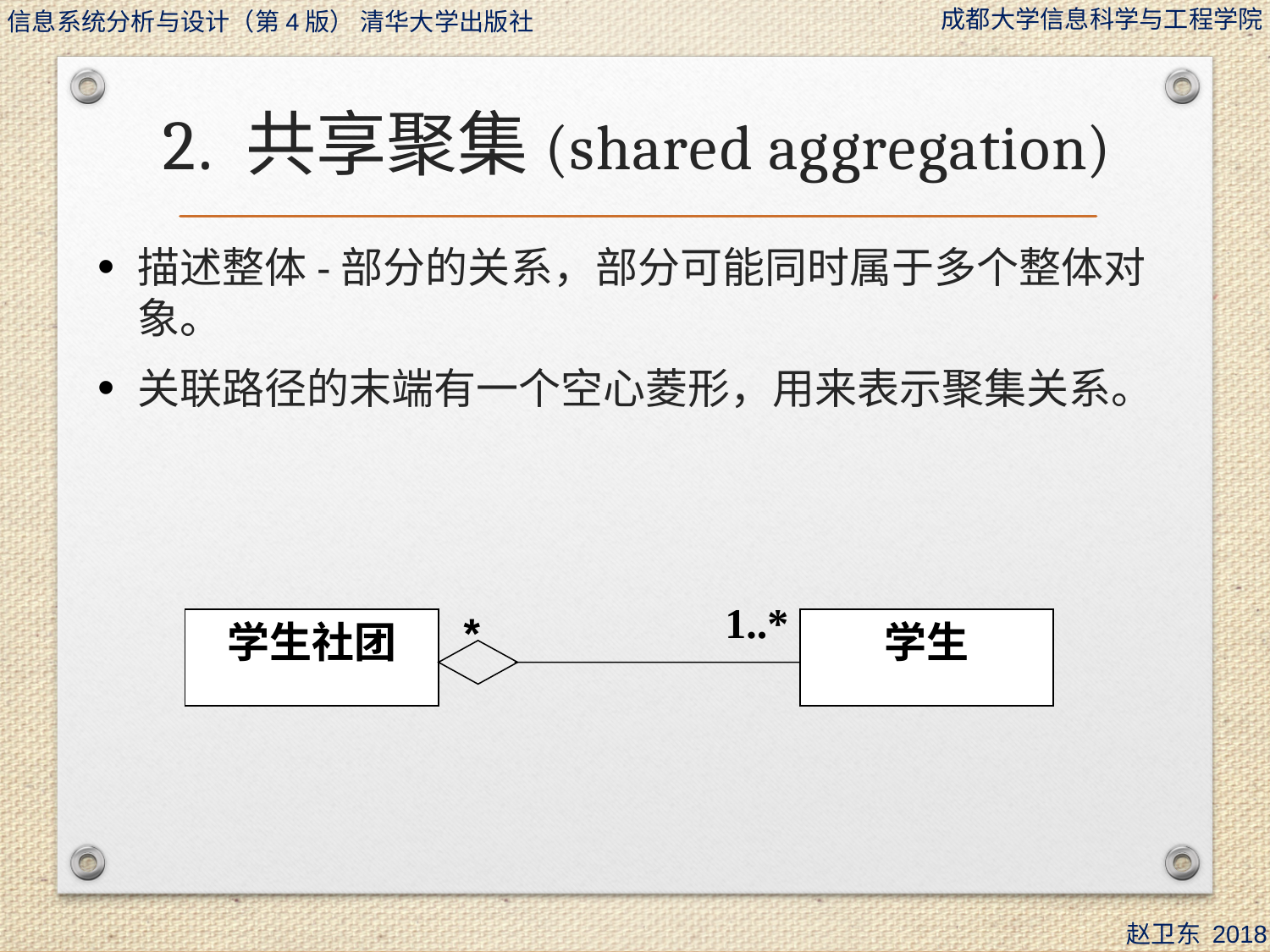

# 2. 共享聚集(shared aggregation)
描述整体-部分的关系，部分可能同时属于多个整体对象。
关联路径的末端有一个空心菱形，用来表示聚集关系。
1..*
*
学生社团
学生